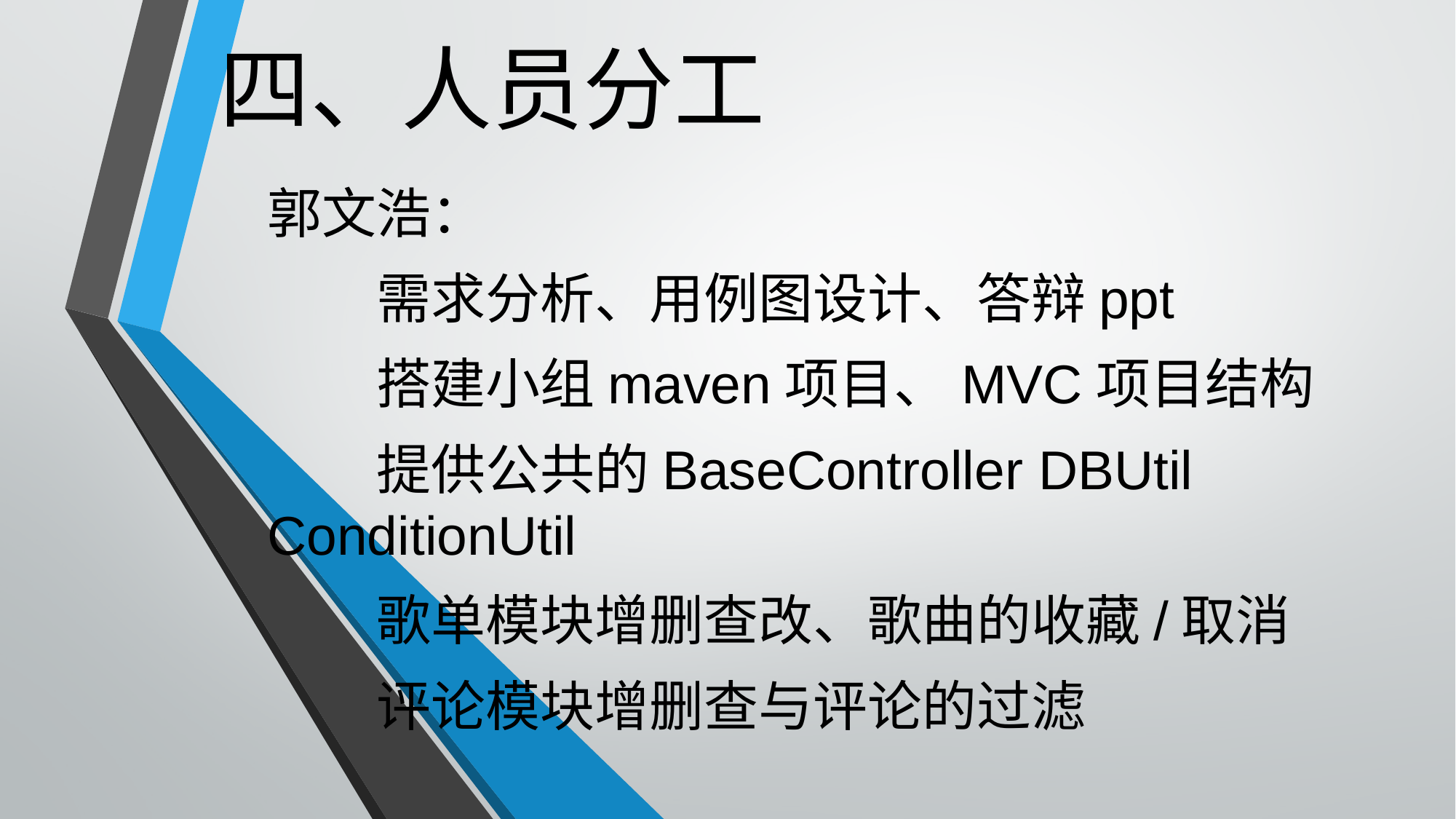

# 四、人员分工
郭文浩：
	需求分析、用例图设计、答辩ppt
	搭建小组maven项目、MVC项目结构
	提供公共的BaseController DBUtil ConditionUtil
	歌单模块增删查改、歌曲的收藏/取消
	评论模块增删查与评论的过滤